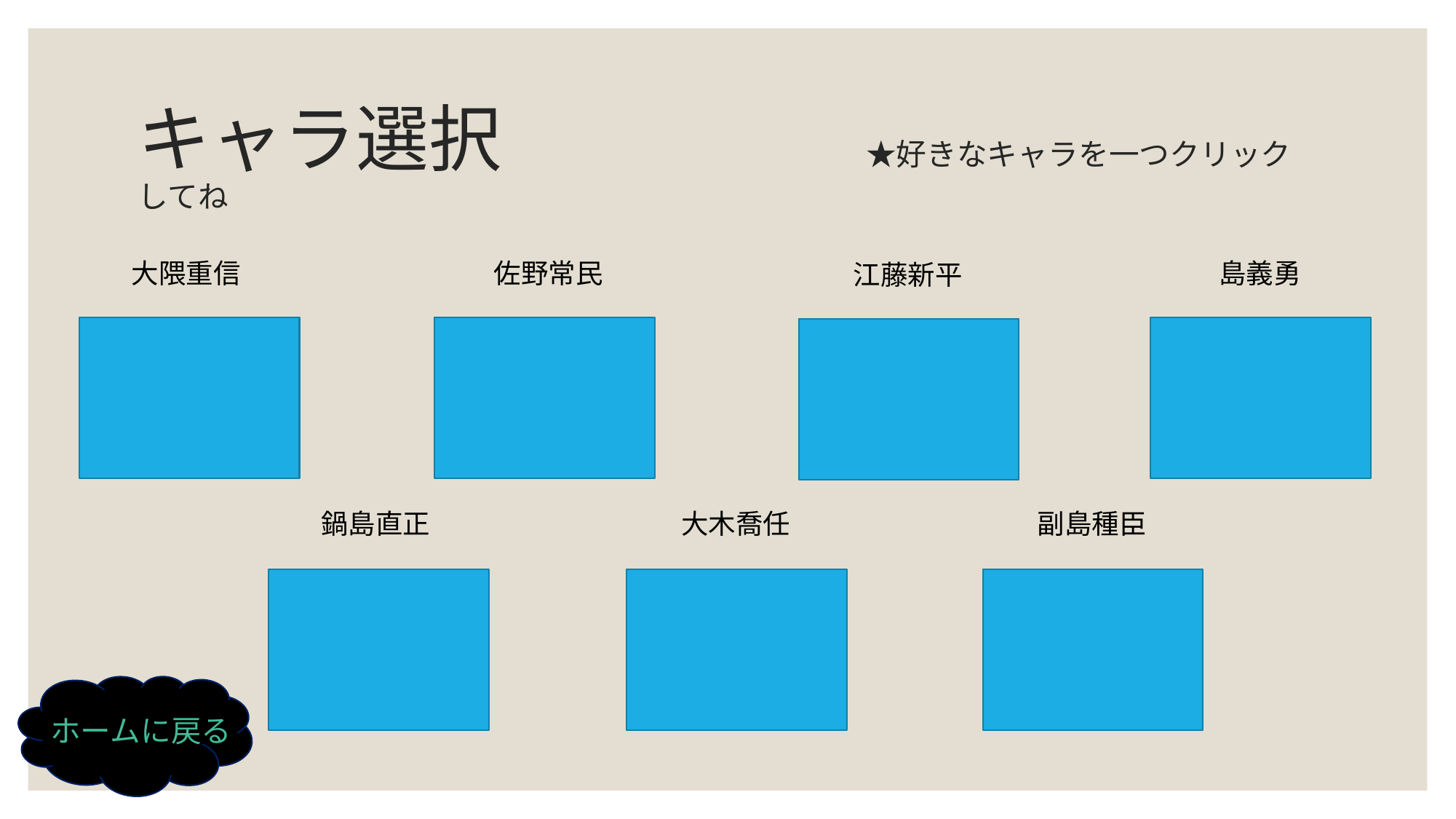

# キャラ選択　　　　　★好きなキャラを一つクリックしてね
大隈重信
佐野常民
島義勇
江藤新平

鍋島直正
大木喬任
副島種臣

ホームに戻る